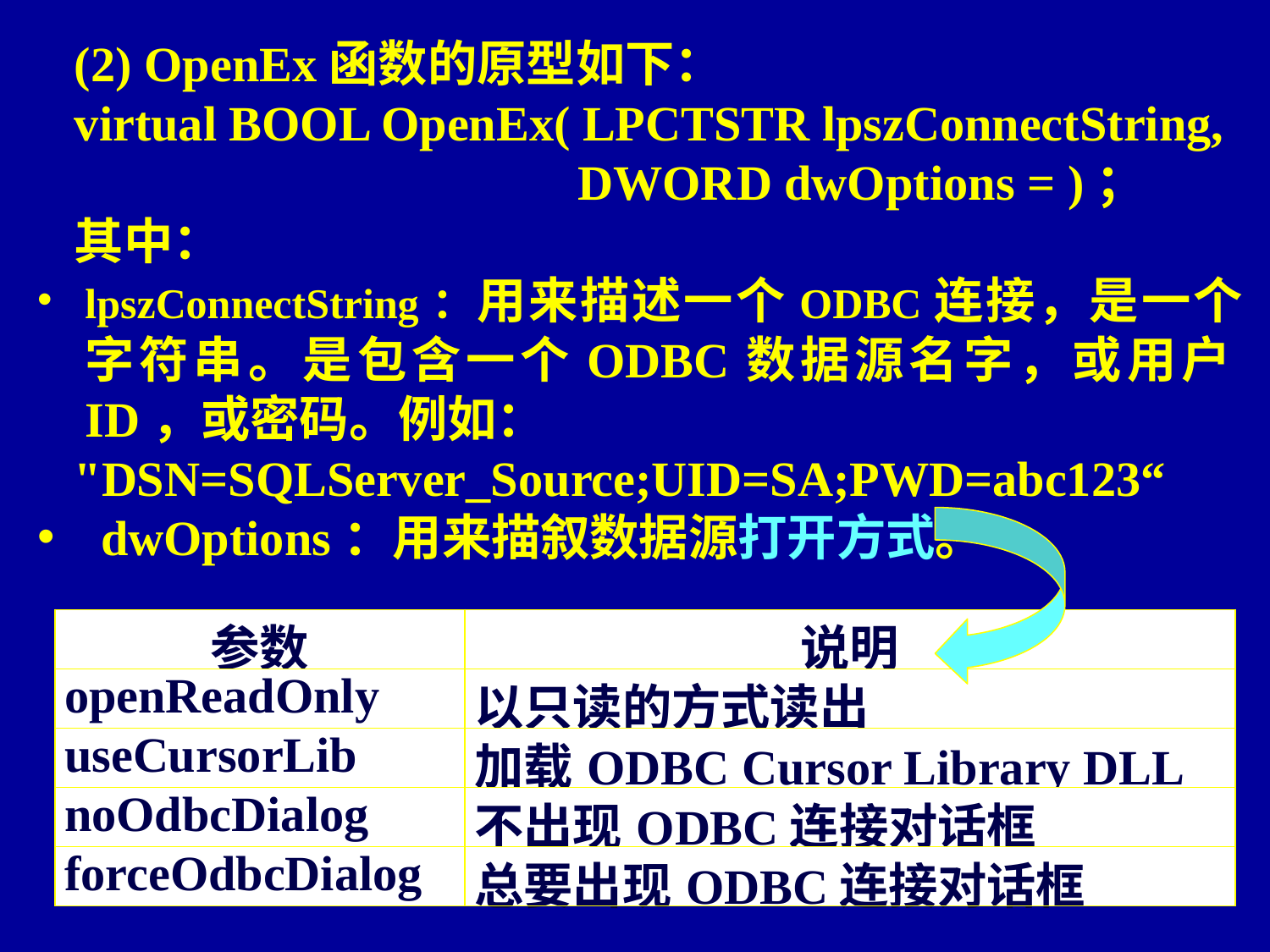

(2) OpenEx函数的原型如下：
virtual BOOL OpenEx( LPCTSTR lpszConnectString,
                                         DWORD dwOptions = )；
其中：
lpszConnectString：用来描述一个ODBC连接，是一个字符串。是包含一个ODBC数据源名字，或用户ID，或密码。例如：
   "DSN=SQLServer_Source;UID=SA;PWD=abc123“
dwOptions：用来描叙数据源打开方式。

| 参数 | 说明 |
| --- | --- |
| openReadOnly | 以只读的方式读出 |
| useCursorLib | 加载ODBC Cursor Library DLL |
| noOdbcDialog | 不出现ODBC连接对话框 |
| forceOdbcDialog | 总要出现ODBC连接对话框 |